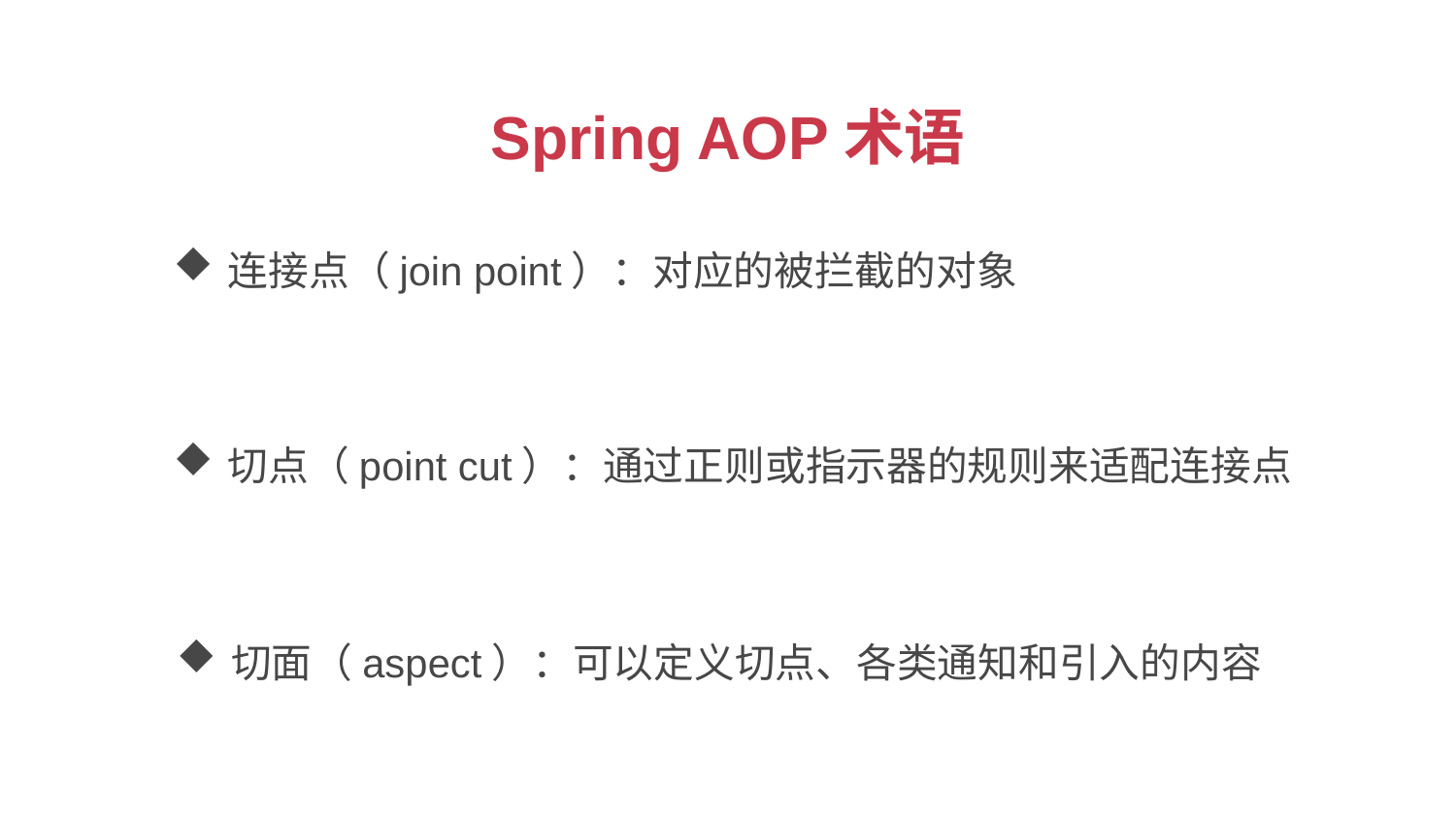

Spring AOP术语
连接点（join point）：对应的被拦截的对象
切点（point cut）：通过正则或指示器的规则来适配连接点
切面（aspect）：可以定义切点、各类通知和引入的内容